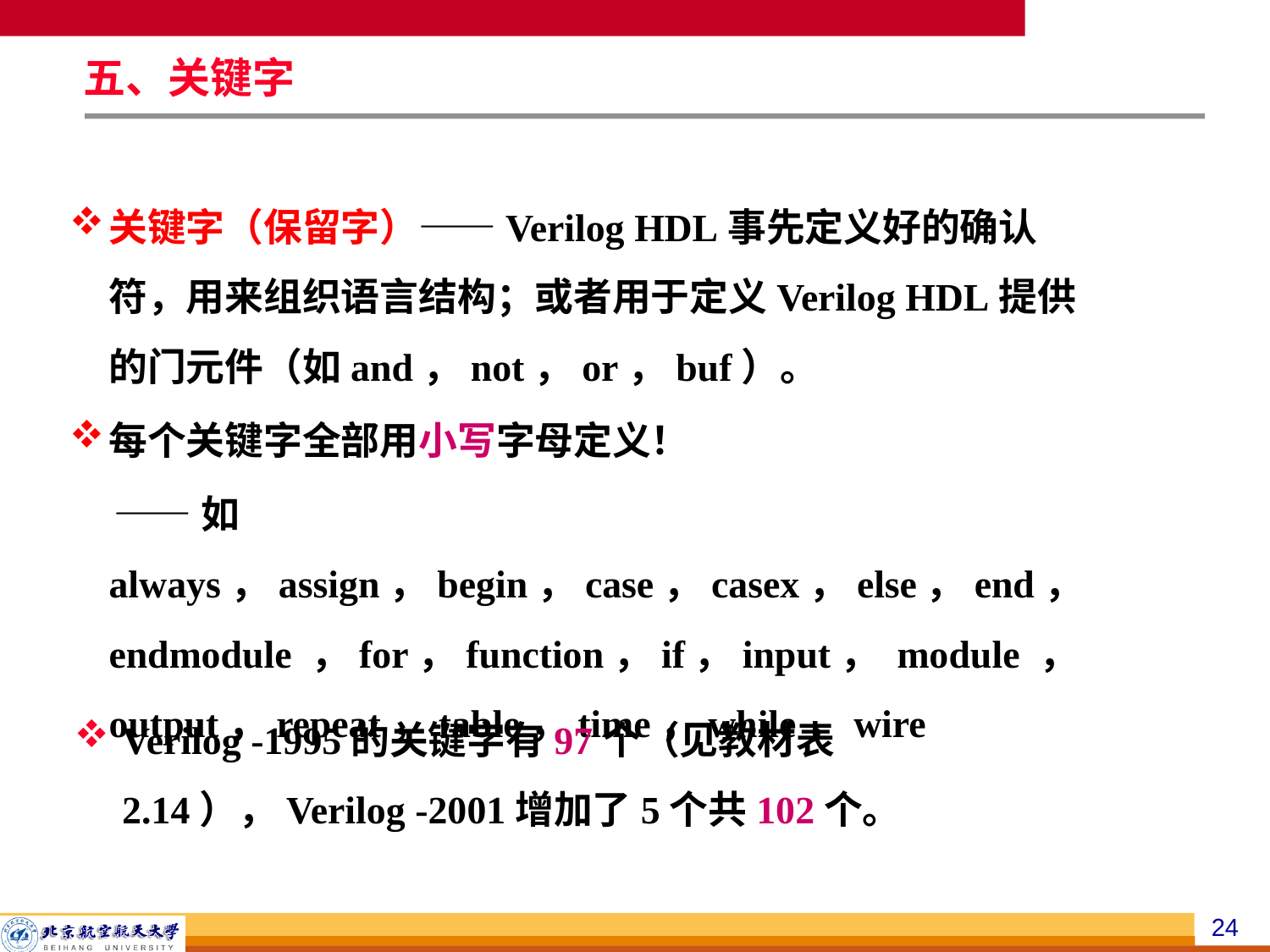

# 五、关键字
关键字（保留字）——Verilog HDL事先定义好的确认符，用来组织语言结构；或者用于定义Verilog HDL提供的门元件（如and，not，or，buf）。
每个关键字全部用小写字母定义！
     ——如always，assign，begin，case，casex，else，end， endmodule ，for，function，if，input， module ，output，repeat，table，time，while，wire
Verilog -1995的关键字有97个（见教材表2.14），Verilog -2001增加了5个共102个。